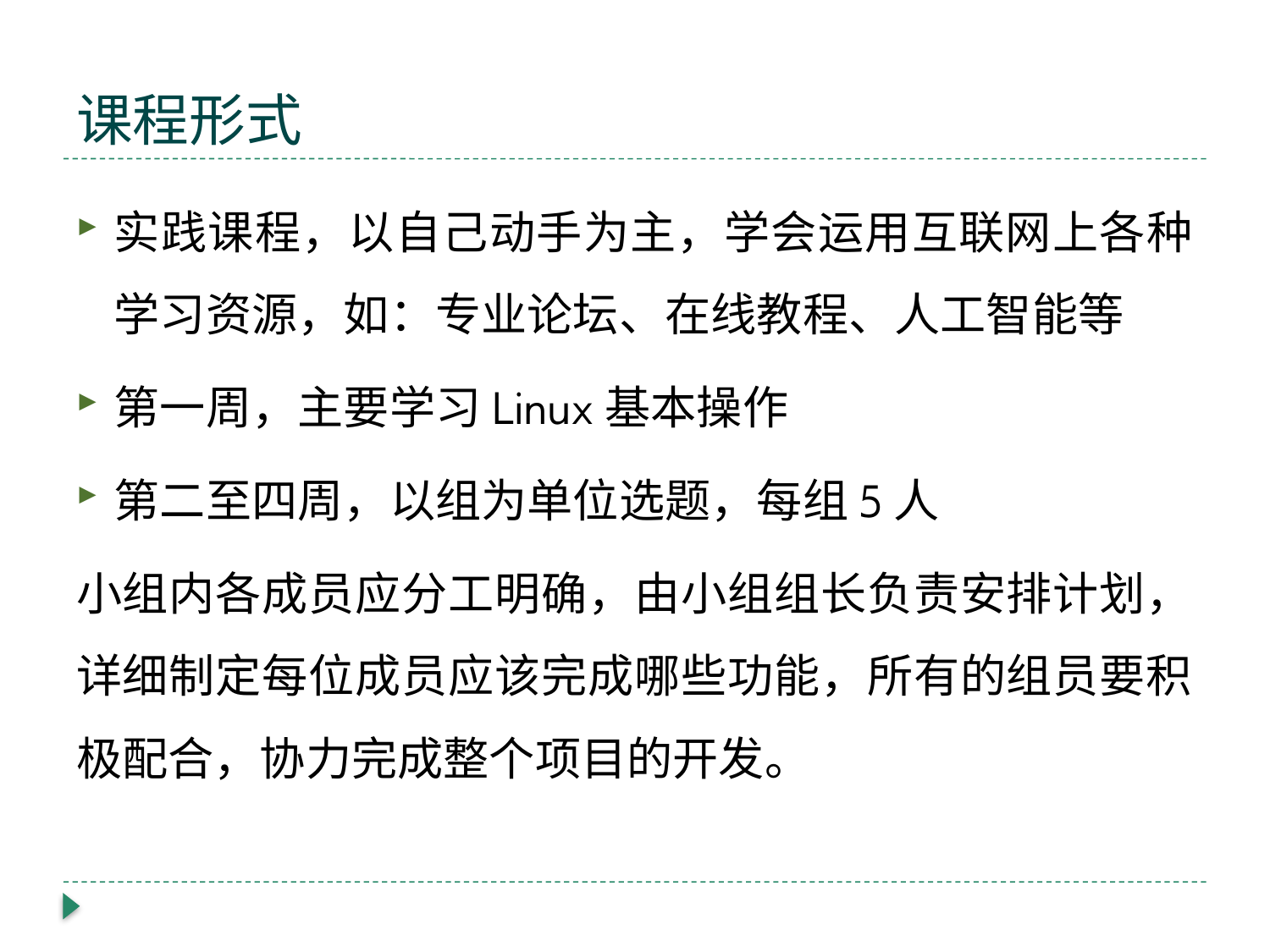

# 课程形式
实践课程，以自己动手为主，学会运用互联网上各种学习资源，如：专业论坛、在线教程、人工智能等
第一周，主要学习Linux基本操作
第二至四周，以组为单位选题，每组5人
小组内各成员应分工明确，由小组组长负责安排计划，详细制定每位成员应该完成哪些功能，所有的组员要积极配合，协力完成整个项目的开发。